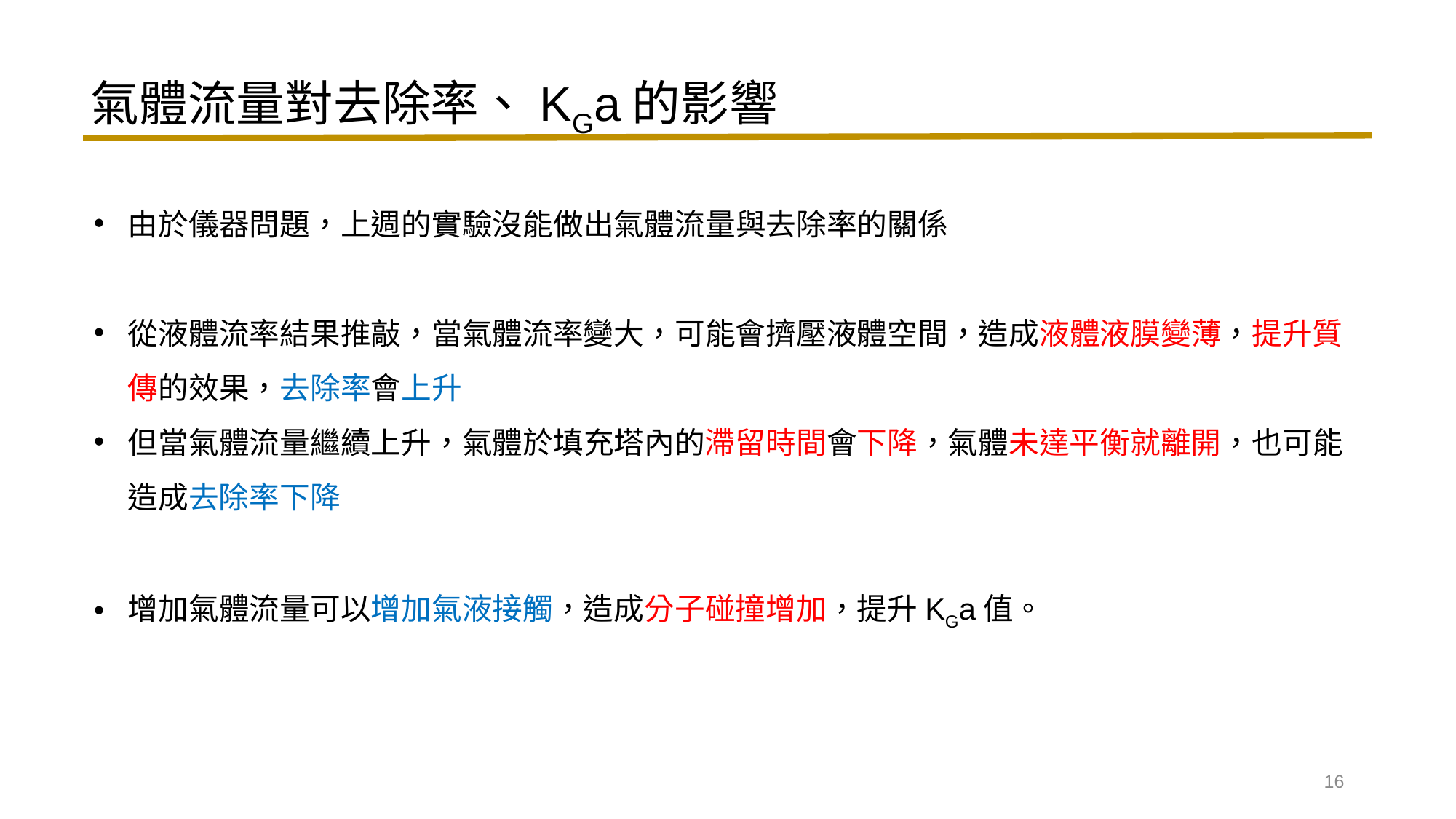

氣體流量對去除率、KGa的影響
由於儀器問題，上週的實驗沒能做出氣體流量與去除率的關係

從液體流率結果推敲，當氣體流率變大，可能會擠壓液體空間，造成液體液膜變薄，提升質傳的效果，去除率會上升
但當氣體流量繼續上升，氣體於填充塔內的滯留時間會下降，氣體未達平衡就離開，也可能造成去除率下降

增加氣體流量可以增加氣液接觸，造成分子碰撞增加，提升KGa值。
16